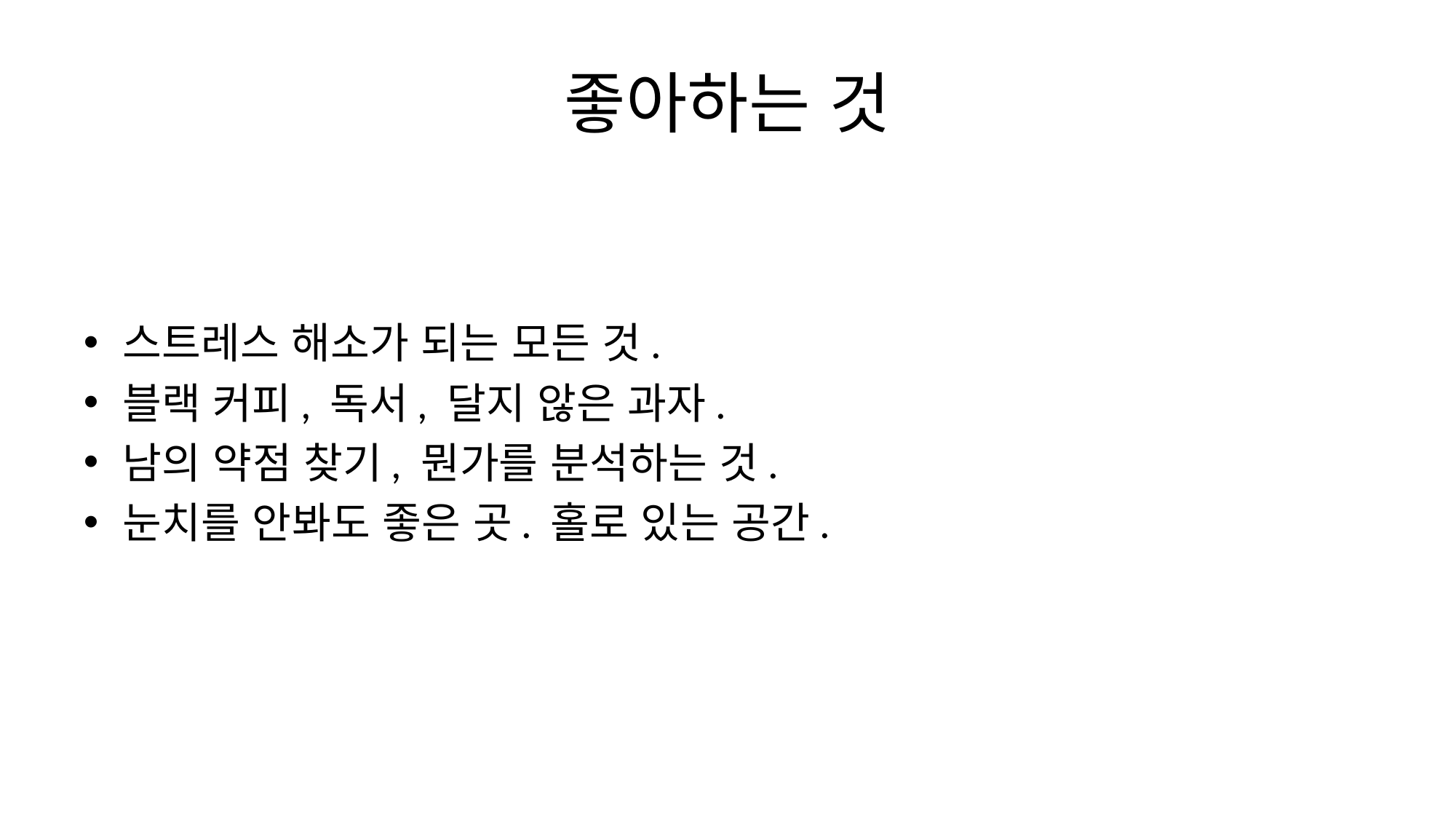

# 좋아하는 것

스트레스 해소가 되는 모든 것.
블랙 커피, 독서, 달지 않은 과자.
남의 약점 찾기, 뭔가를 분석하는 것.
눈치를 안봐도 좋은 곳. 홀로 있는 공간.